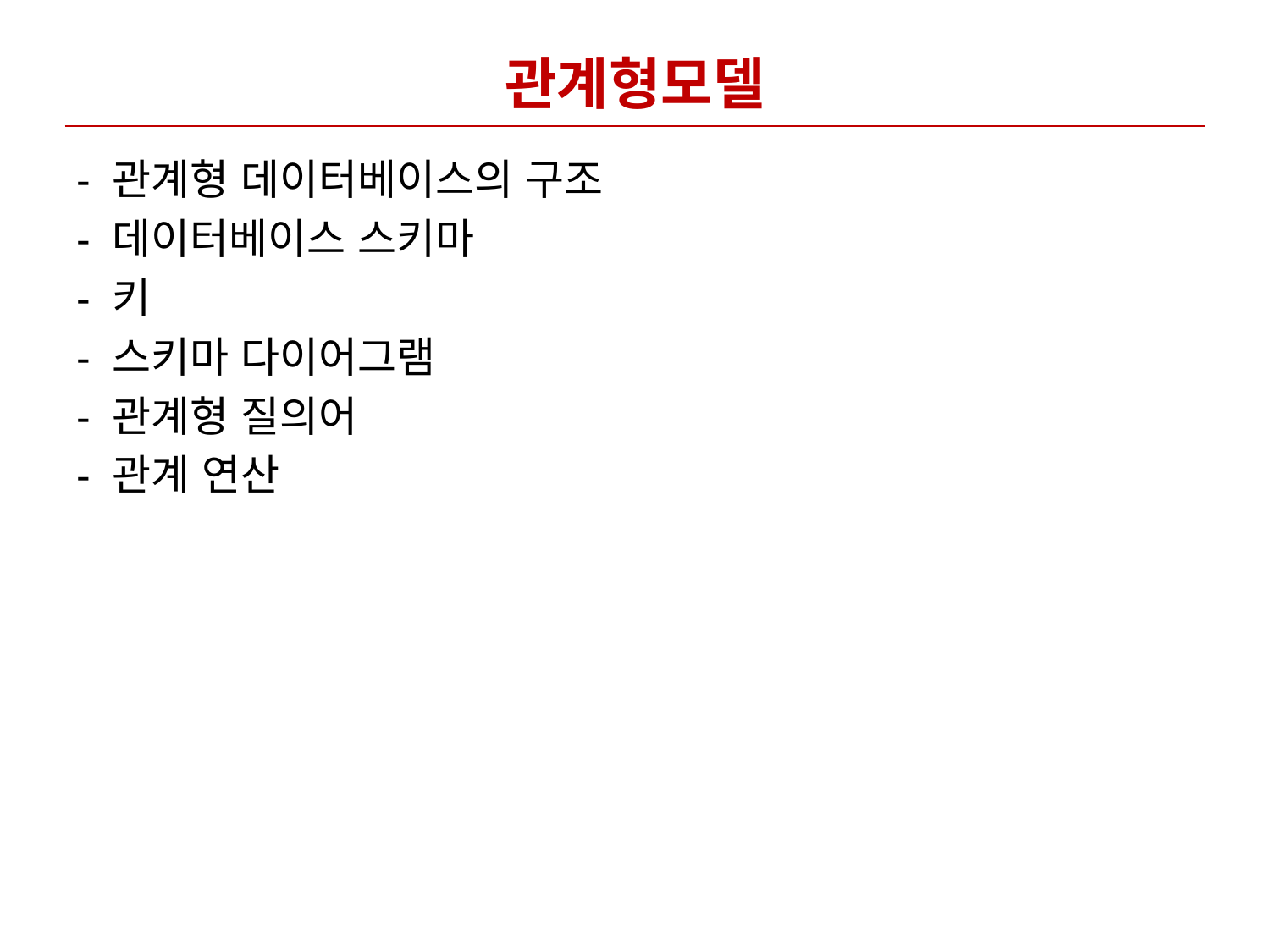

# 관계형모델
- 관계형 데이터베이스의 구조
- 데이터베이스 스키마
- 키
- 스키마 다이어그램
- 관계형 질의어
- 관계 연산